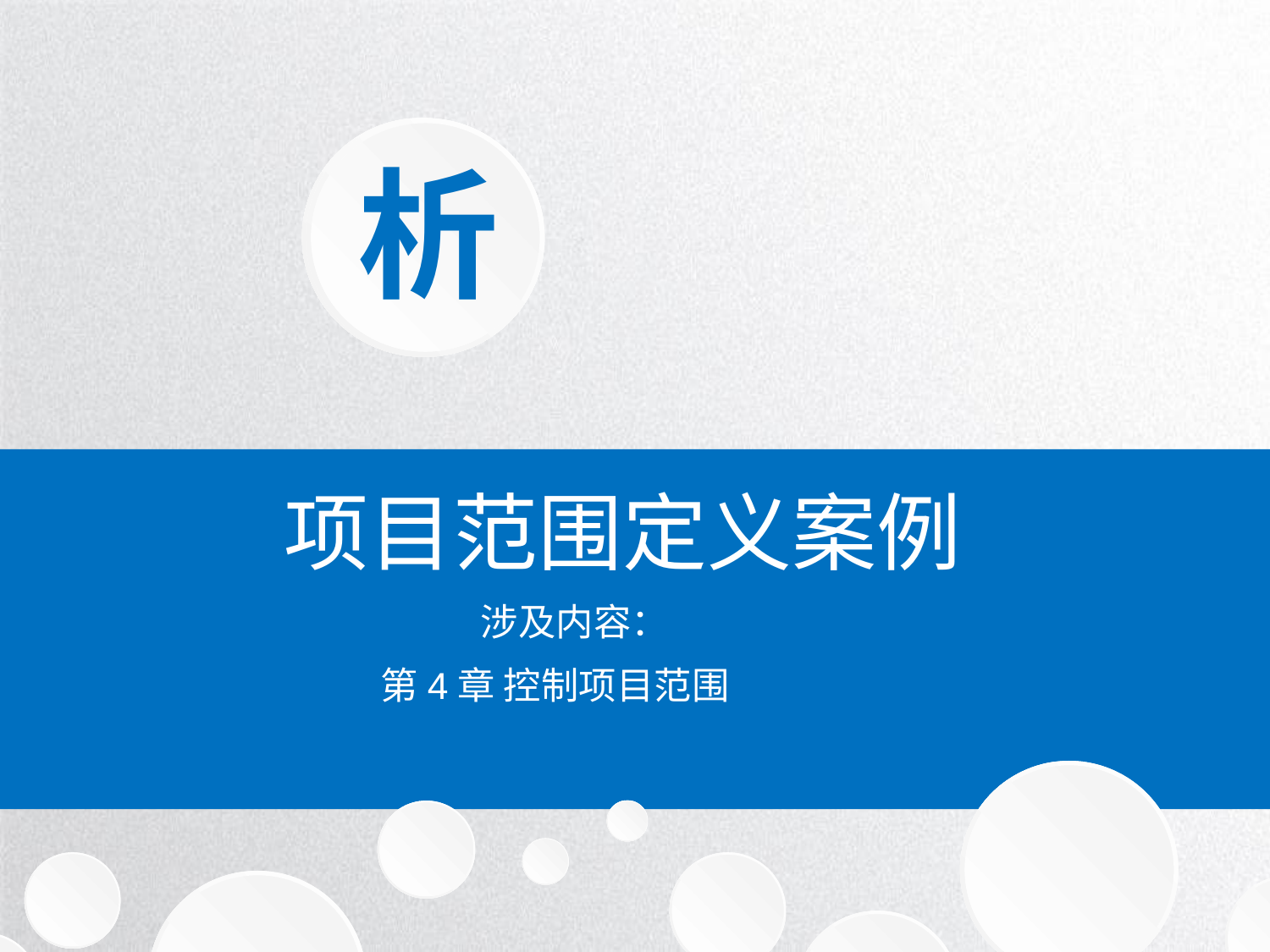

例

案

分

析

项目范围定义案例
涉及内容：
第4章 控制项目范围